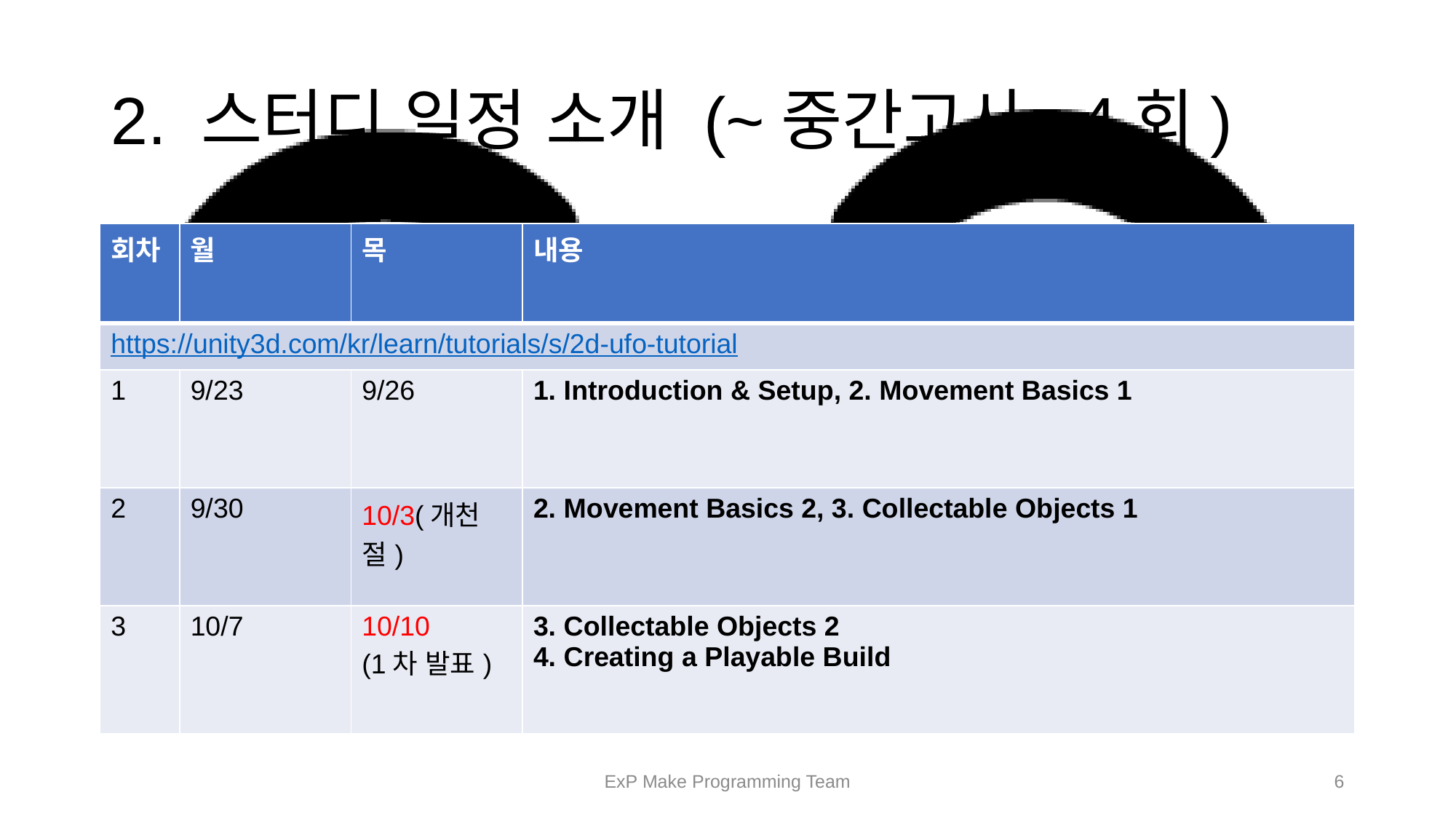

# 2. 스터디 일정 소개 (~중간고사, 4회)
| 회차 | 월 | 목 | 내용 |
| --- | --- | --- | --- |
| https://unity3d.com/kr/learn/tutorials/s/2d-ufo-tutorial |  |  |  |
| 1 | 9/23 | 9/26 | 1. Introduction & Setup, 2. Movement Basics 1 |
| 2 | 9/30 | 10/3(개천절) | 2. Movement Basics 2, 3. Collectable Objects 1 |
| 3 | 10/7 | 10/10 (1차 발표) | 3. Collectable Objects 2 4. Creating a Playable Build |
ExP Make Programming Team
6